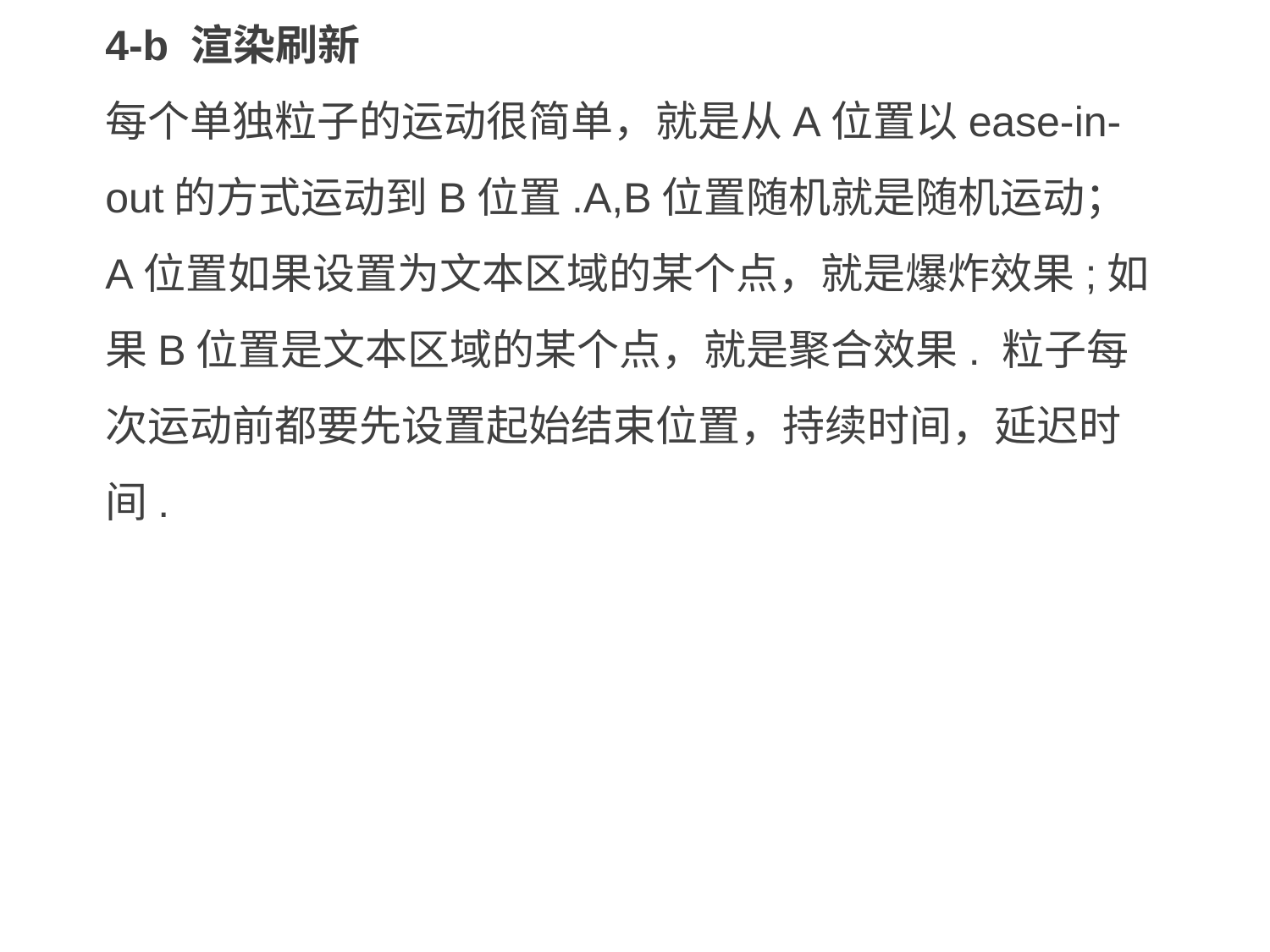

4-b 渲染刷新
每个单独粒子的运动很简单，就是从A位置以ease-in-out的方式运动到B位置.A,B位置随机就是随机运动；A位置如果设置为文本区域的某个点，就是爆炸效果;如果B位置是文本区域的某个点，就是聚合效果. 粒子每次运动前都要先设置起始结束位置，持续时间，延迟时间.